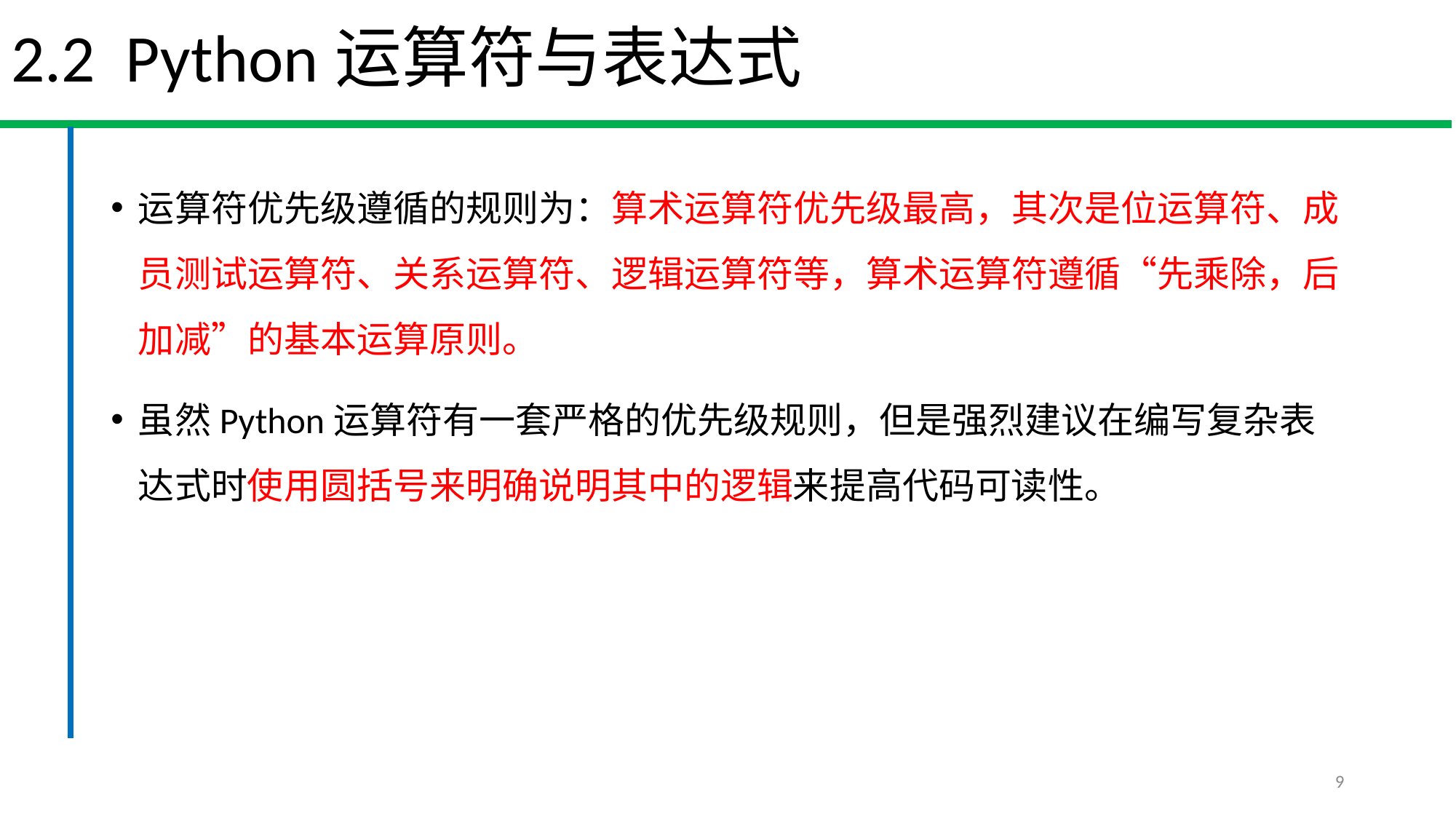

2.2  Python运算符与表达式
运算符优先级遵循的规则为：算术运算符优先级最高，其次是位运算符、成员测试运算符、关系运算符、逻辑运算符等，算术运算符遵循“先乘除，后加减”的基本运算原则。
虽然Python运算符有一套严格的优先级规则，但是强烈建议在编写复杂表达式时使用圆括号来明确说明其中的逻辑来提高代码可读性。
9